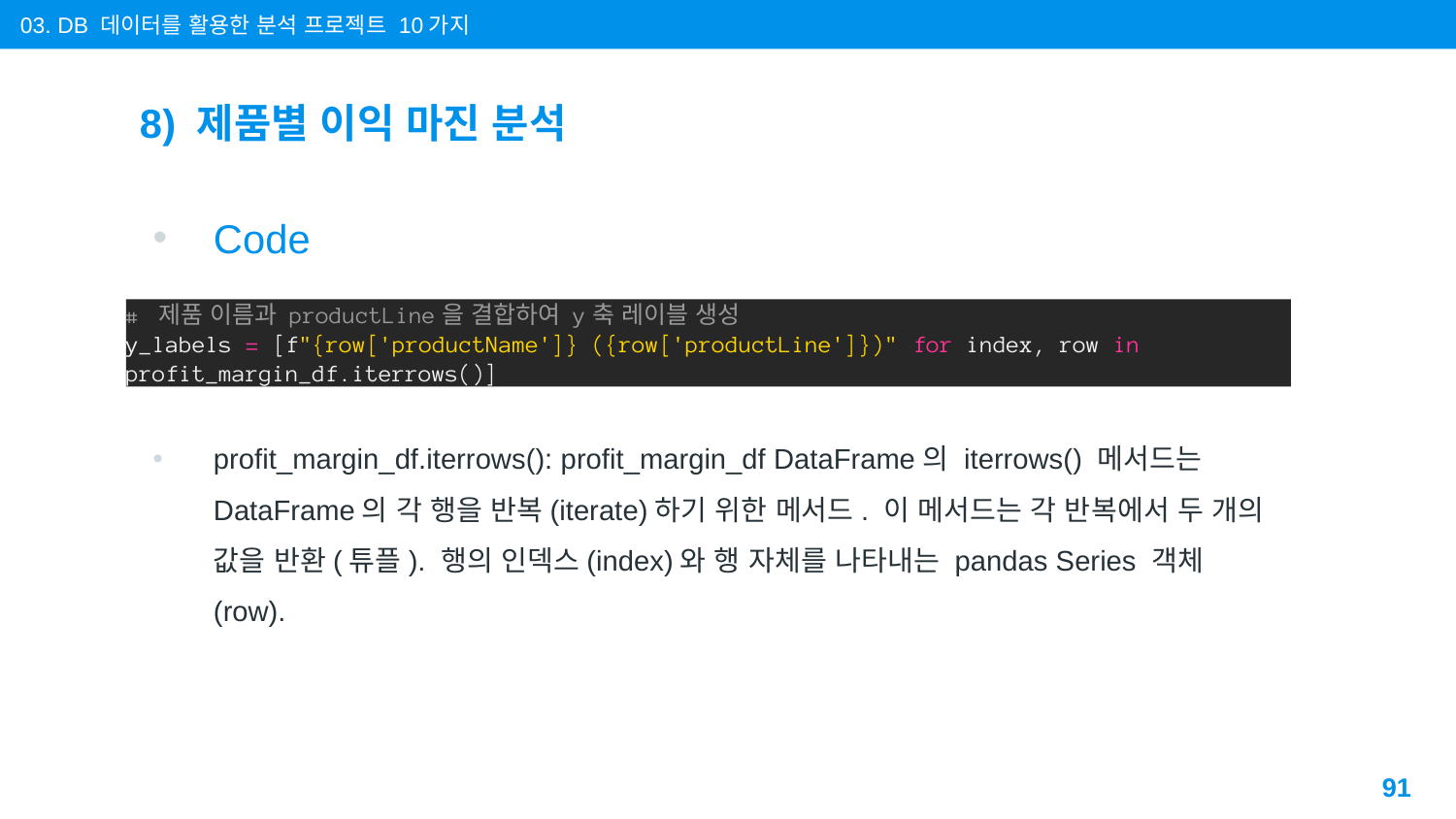

03. DB 데이터를 활용한 분석 프로젝트 10가지
# 8) 제품별 이익 마진 분석
Code
# 제품 이름과 productLine을 결합하여 y축 레이블 생성
y_labels = [f"{row['productName']} ({row['productLine']})" for index, row in profit_margin_df.iterrows()]
profit_margin_df.iterrows(): profit_margin_df DataFrame의 iterrows() 메서드는 DataFrame의 각 행을 반복(iterate)하기 위한 메서드. 이 메서드는 각 반복에서 두 개의 값을 반환(튜플). 행의 인덱스(index)와 행 자체를 나타내는 pandas Series 객체(row).
91